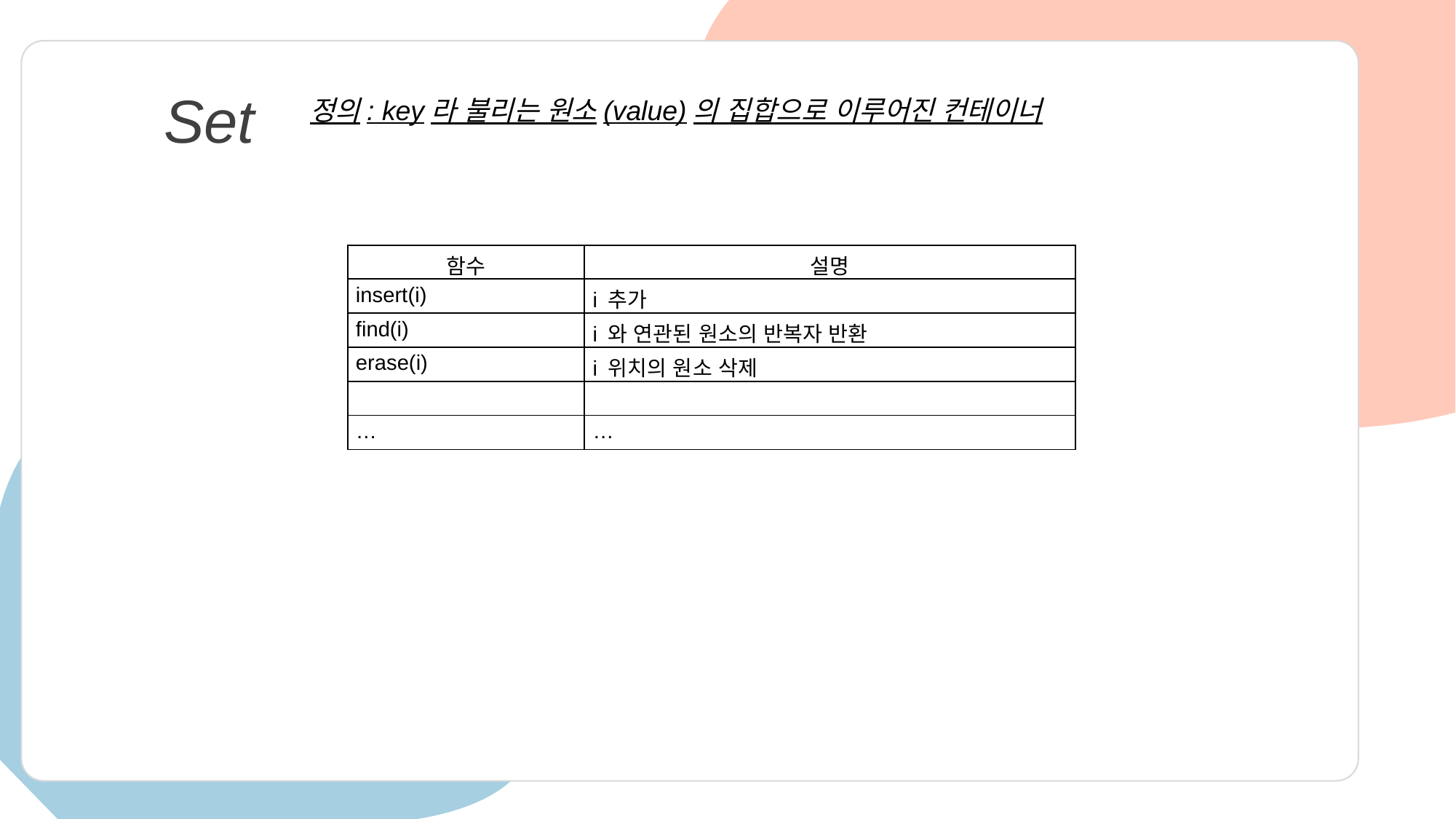

Set
정의: key라 불리는 원소(value)의 집합으로 이루어진 컨테이너
| 함수 | 설명 |
| --- | --- |
| insert(i) | i 추가 |
| find(i) | i 와 연관된 원소의 반복자 반환 |
| erase(i) | i 위치의 원소 삭제 |
|  |  |
| … | … |